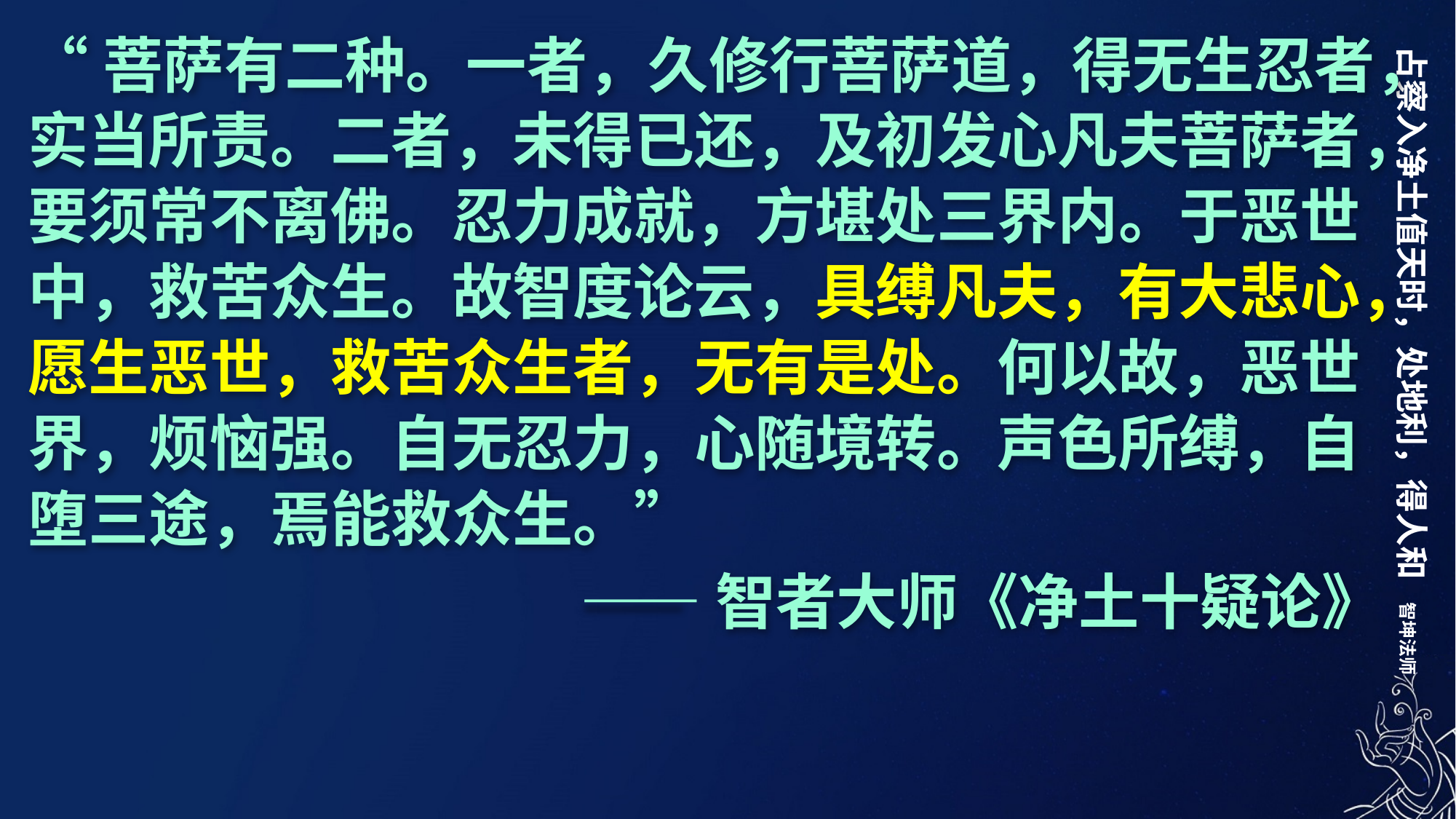

“菩萨有二种。一者，久修行菩萨道，得无生忍者，实当所责。二者，未得已还，及初发心凡夫菩萨者，要须常不离佛。忍力成就，方堪处三界内。于恶世中，救苦众生。故智度论云，具缚凡夫，有大悲心，愿生恶世，救苦众生者，无有是处。何以故，恶世界，烦恼强。自无忍力，心随境转。声色所缚，自堕三途，焉能救众生。”
——智者大师《净土十疑论》